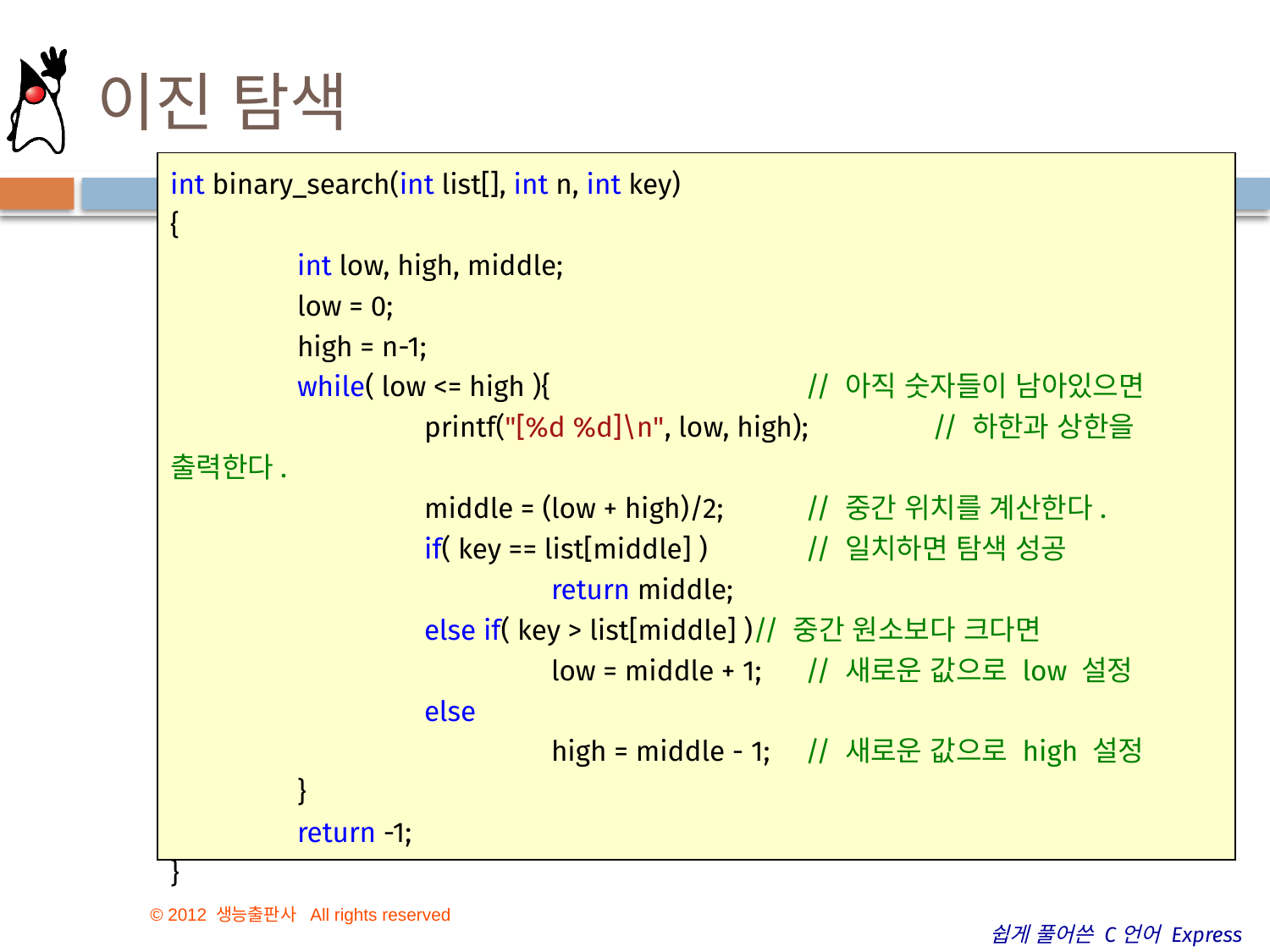

# 이진 탐색
int binary_search(int list[], int n, int key)
{
	int low, high, middle;
	low = 0;
	high = n-1;
	while( low <= high ){ 		// 아직 숫자들이 남아있으면
		printf("[%d %d]\n", low, high);	// 하한과 상한을 출력한다.
		middle = (low + high)/2;	// 중간 위치를 계산한다.
		if( key == list[middle] )	// 일치하면 탐색 성공
			return middle;
		else if( key > list[middle] )// 중간 원소보다 크다면
			low = middle + 1;	// 새로운 값으로 low 설정
		else
			high = middle - 1;	// 새로운 값으로 high 설정
	}
	return -1;
}